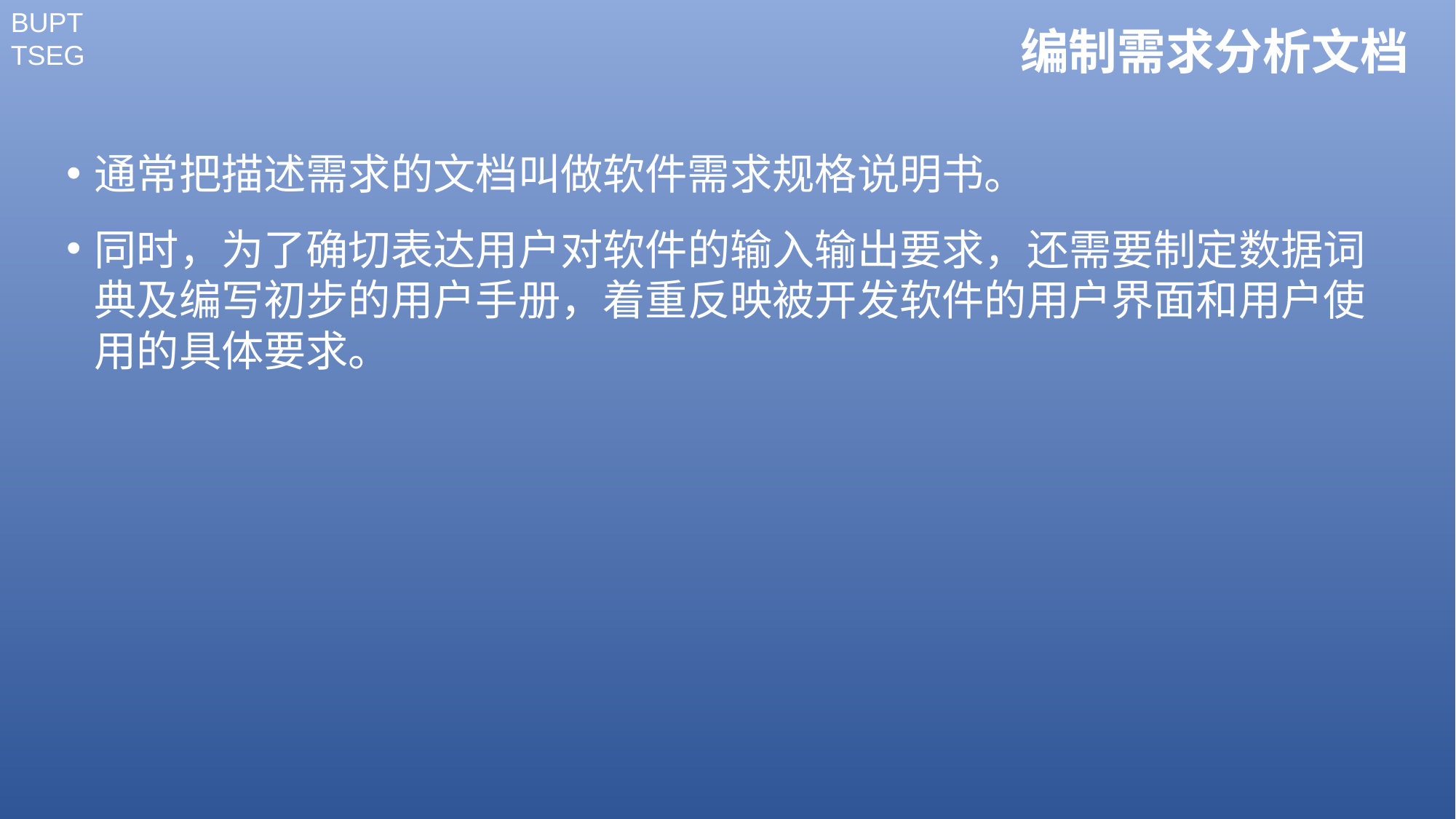

# 编制需求分析文档
通常把描述需求的文档叫做软件需求规格说明书。
同时，为了确切表达用户对软件的输入输出要求，还需要制定数据词典及编写初步的用户手册，着重反映被开发软件的用户界面和用户使用的具体要求。